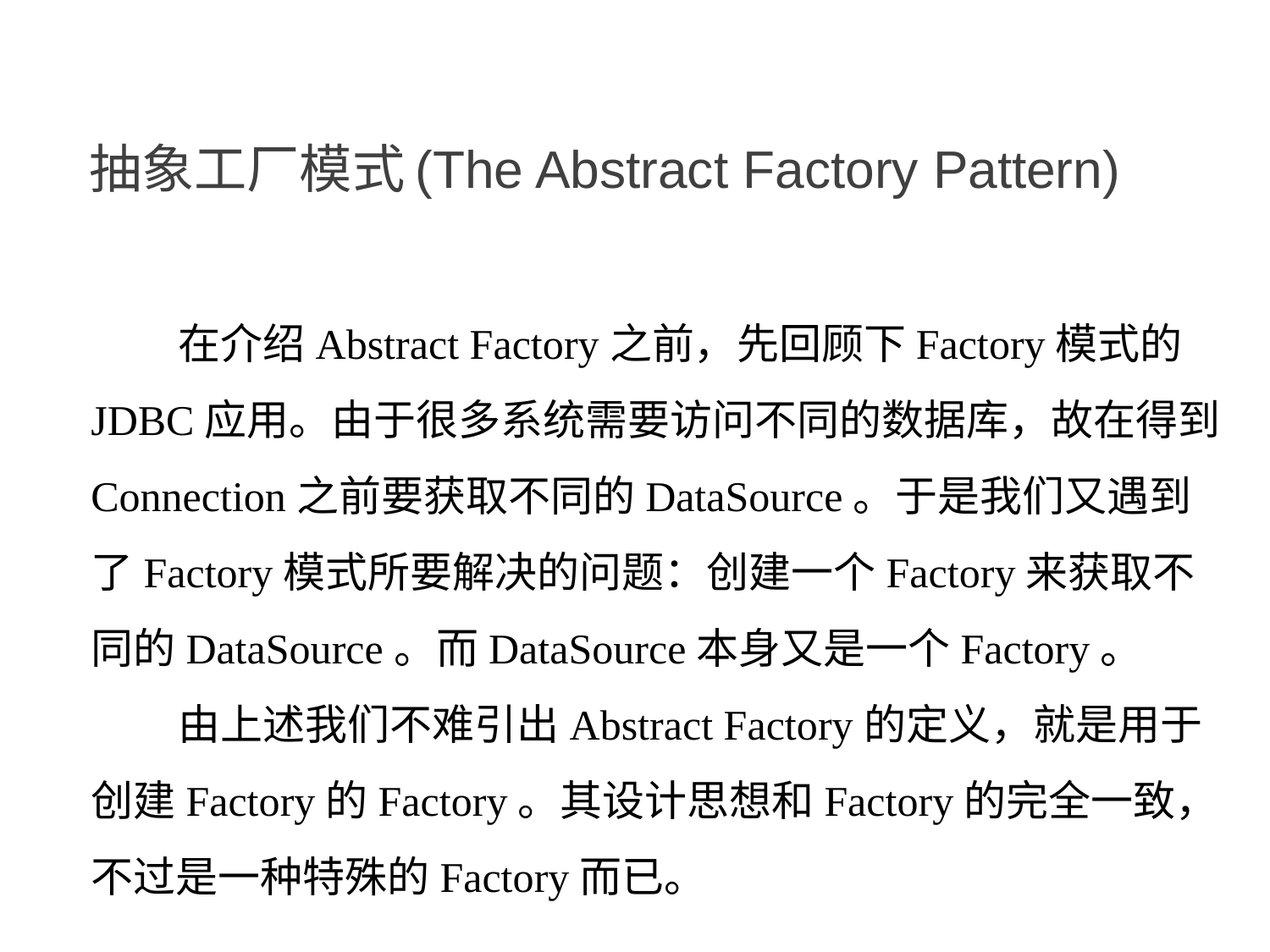

抽象工厂模式(The Abstract Factory Pattern)
在介绍Abstract Factory之前，先回顾下Factory模式的JDBC应用。由于很多系统需要访问不同的数据库，故在得到Connection之前要获取不同的DataSource。于是我们又遇到了Factory模式所要解决的问题：创建一个Factory来获取不同的DataSource。而DataSource本身又是一个Factory。
由上述我们不难引出Abstract Factory的定义，就是用于创建Factory的Factory。其设计思想和Factory的完全一致，不过是一种特殊的Factory而已。